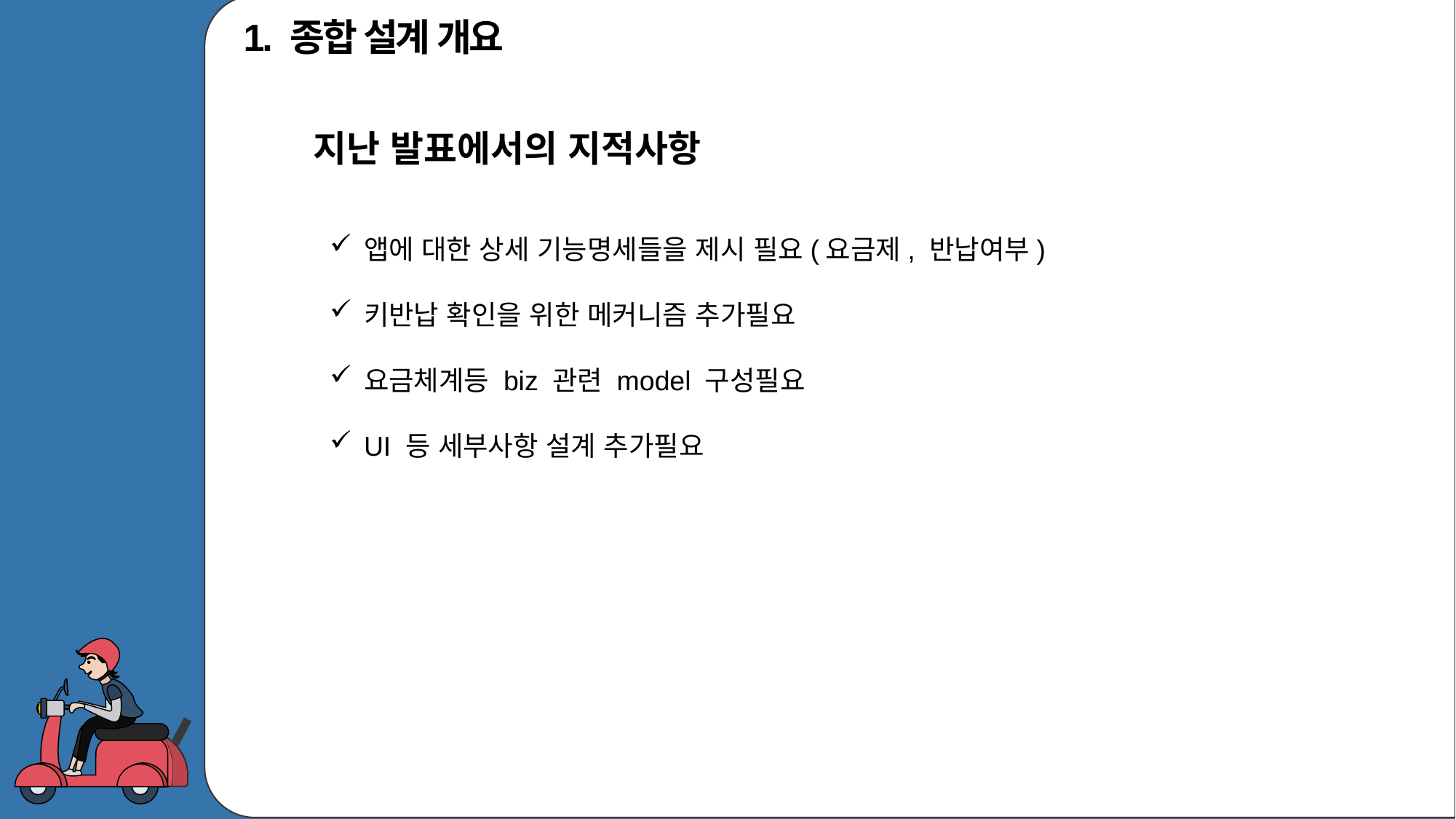

1. 종합 설계 개요
지난 발표에서의 지적사항
앱에 대한 상세 기능명세들을 제시 필요(요금제, 반납여부)

키반납 확인을 위한 메커니즘 추가필요

요금체계등 biz 관련 model 구성필요

UI 등 세부사항 설계 추가필요